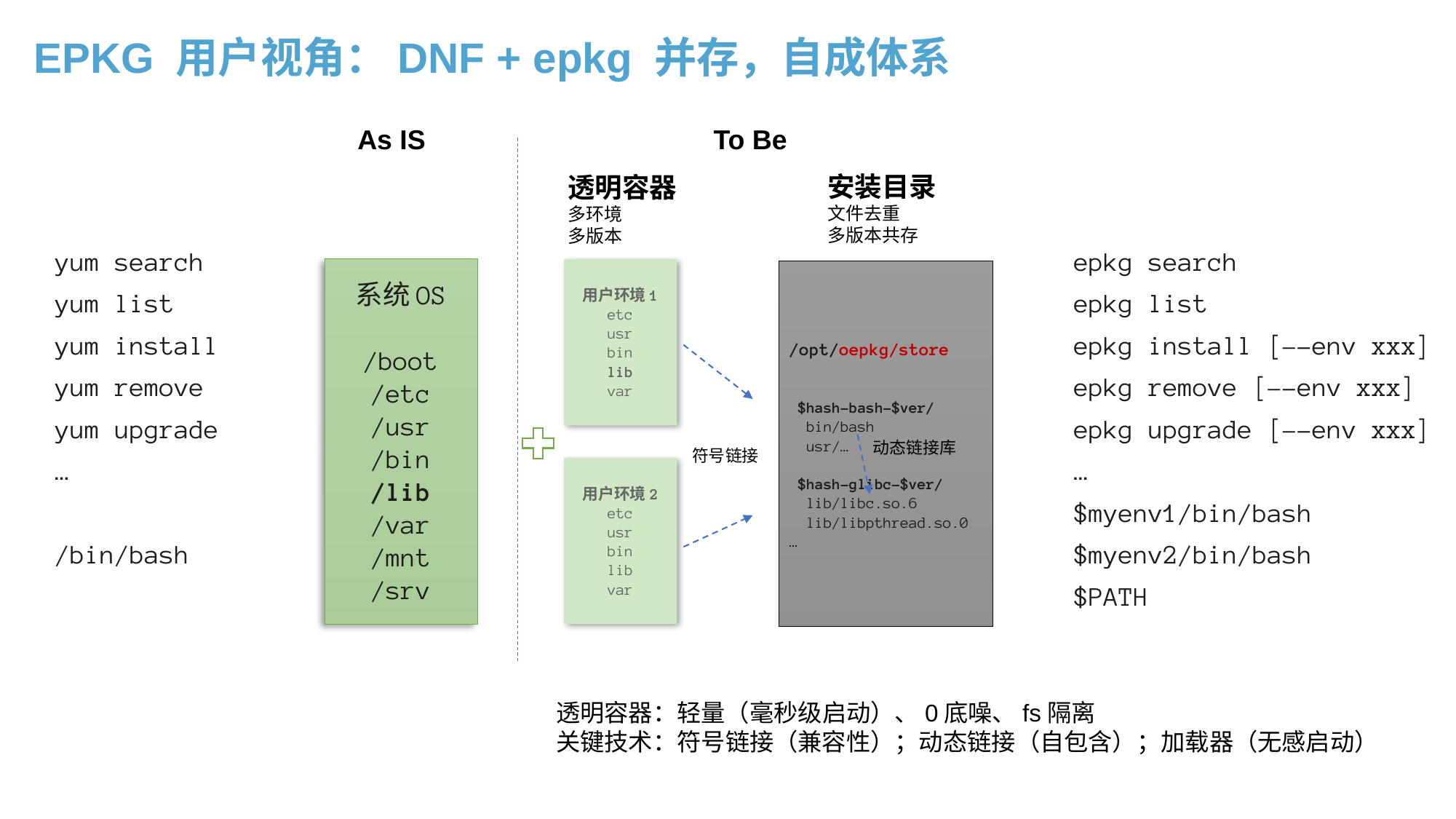

EPKG 用户视角：DNF + epkg 并存，自成体系
As IS
To Be
安装目录
文件去重
多版本共存
透明容器
多环境
多版本
yum search
yum list
yum install
yum remove
yum upgrade
…

/bin/bash
epkg search
epkg list
epkg install [–-env xxx]
epkg remove [–-env xxx]
epkg upgrade [–-env xxx]
…
$myenv1/bin/bash
$myenv2/bin/bash
$PATH
系统OS

/boot
/etc
/usr
/bin
/lib
/var
/mnt
/srv
用户环境1
etc
usr
bin
lib
var
/opt/oepkg/store

 $hash-bash-$ver/
  bin/bash
  usr/…

 $hash-glibc-$ver/
  lib/libc.so.6
  lib/libpthread.so.0
…

动态链接库
符号链接
用户环境2
etc
usr
bin
lib
var
透明容器：轻量（毫秒级启动）、0底噪、fs隔离
关键技术：符号链接（兼容性）；动态链接（自包含）；加载器（无感启动）